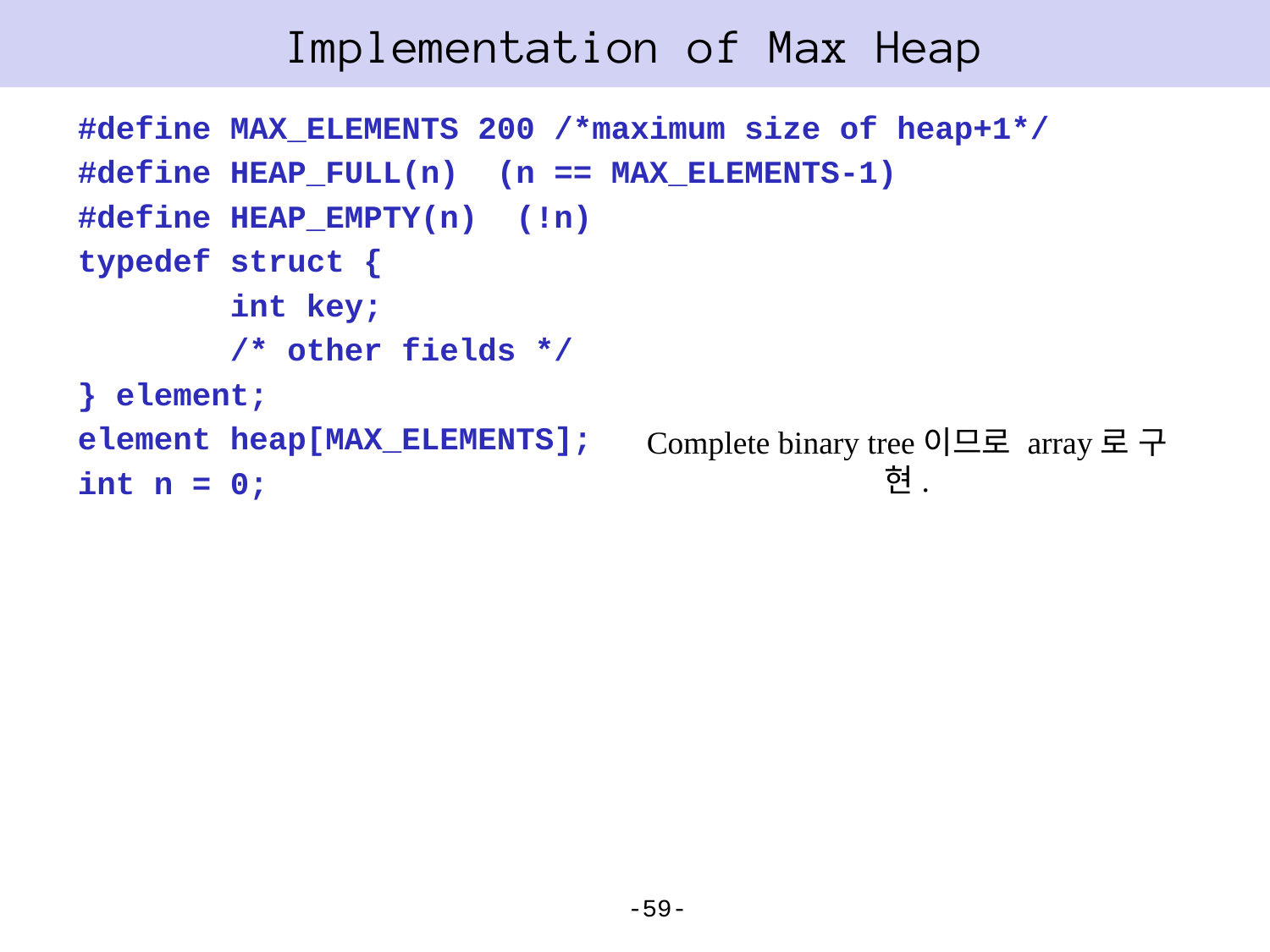

# Implementation of Max Heap
#define MAX_ELEMENTS 200 /*maximum size of heap+1*/
#define HEAP_FULL(n)  (n == MAX_ELEMENTS-1)
#define HEAP_EMPTY(n)  (!n)
typedef struct {
        int key;
        /* other fields */
} element;
element heap[MAX_ELEMENTS];
int n = 0;

Complete binary tree이므로 array로 구현.
-59-